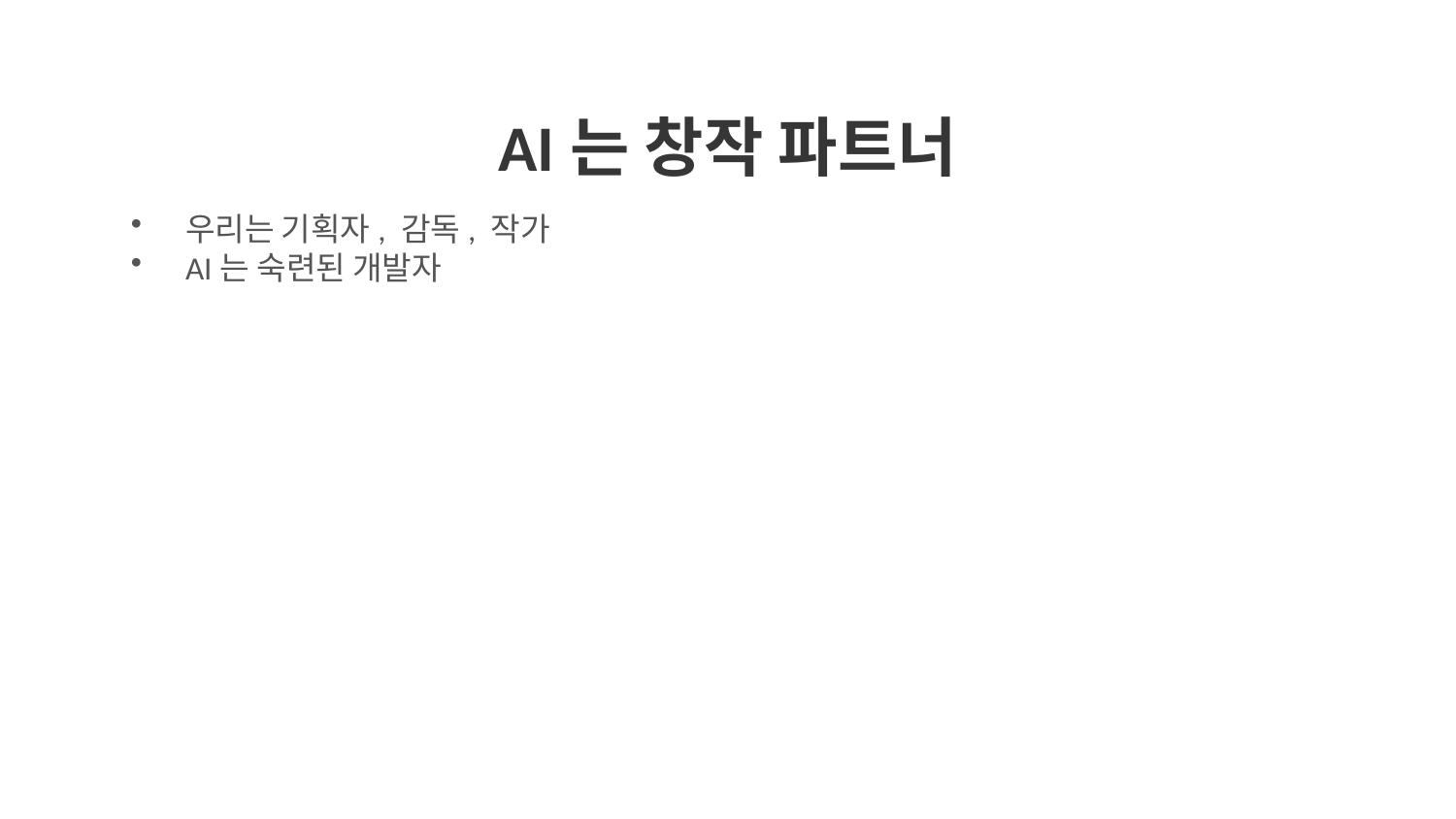

AI는 창작 파트너
우리는 기획자, 감독, 작가
AI는 숙련된 개발자